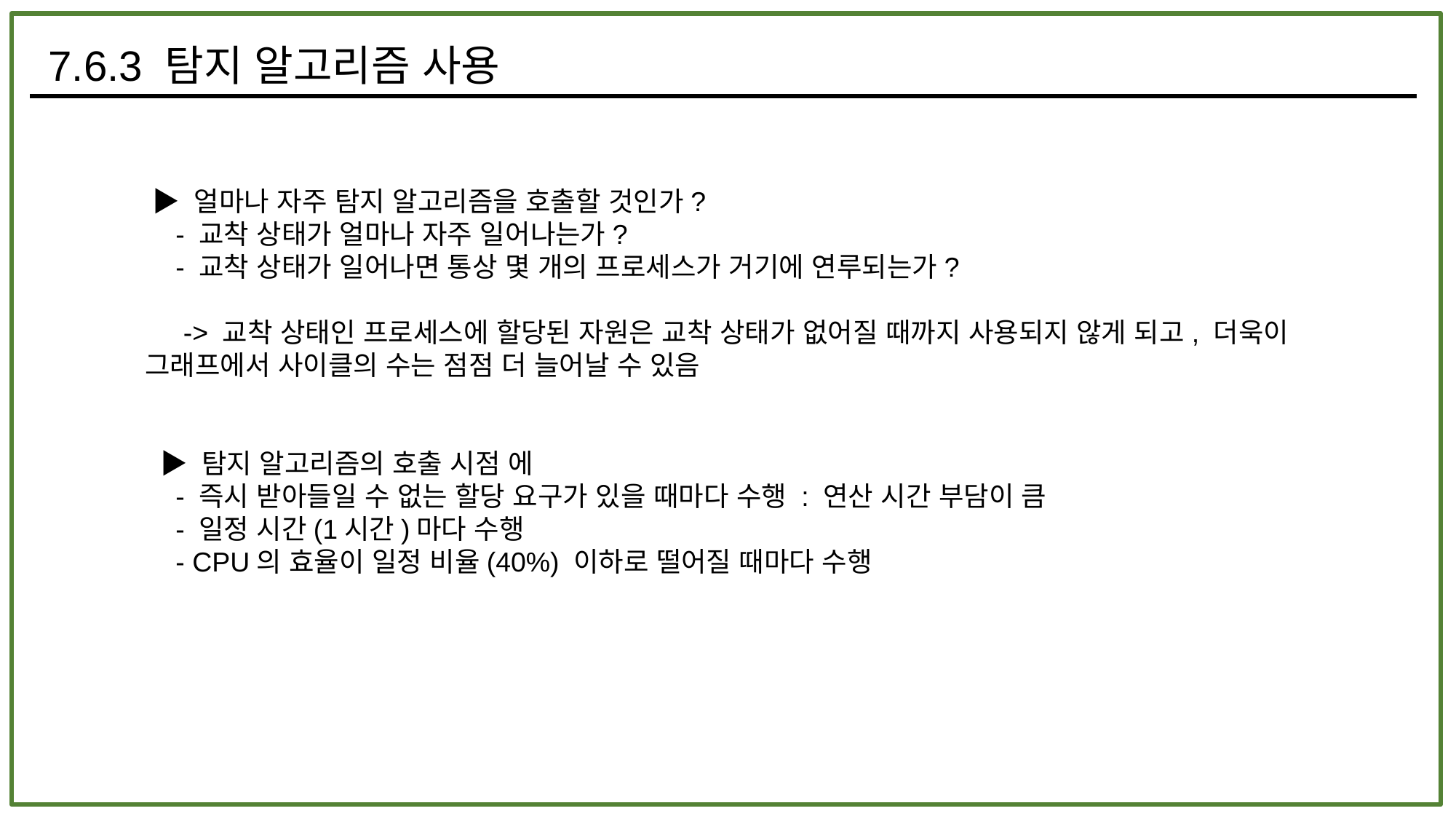

7.6.3 탐지 알고리즘 사용
 ▶ 얼마나 자주 탐지 알고리즘을 호출할 것인가?
    - 교착 상태가 얼마나 자주 일어나는가?
    - 교착 상태가 일어나면 통상 몇 개의 프로세스가 거기에 연루되는가?

     -> 교착 상태인 프로세스에 할당된 자원은 교착 상태가 없어질 때까지 사용되지 않게 되고, 더욱이 그래프에서 사이클의 수는 점점 더 늘어날 수 있음

  ▶ 탐지 알고리즘의 호출 시점 에
    - 즉시 받아들일 수 없는 할당 요구가 있을 때마다 수행 : 연산 시간 부담이 큼
    - 일정 시간(1시간)마다 수행
    - CPU의 효율이 일정 비율(40%) 이하로 떨어질 때마다 수행